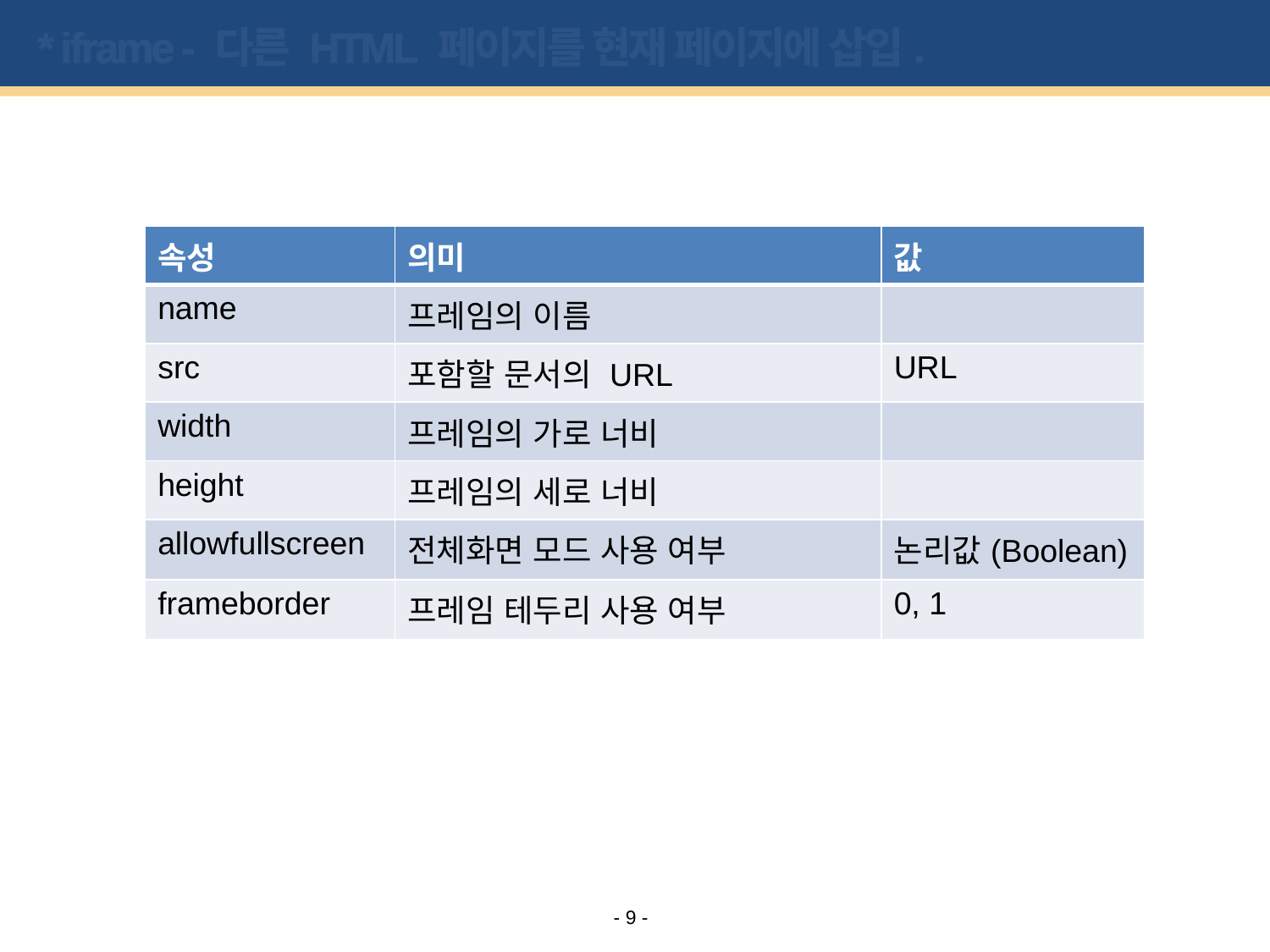

# * iframe - 다른 HTML 페이지를 현재 페이지에 삽입.
| 속성 | 의미 | 값 |
| --- | --- | --- |
| name | 프레임의 이름 |  |
| src | 포함할 문서의 URL | URL |
| width | 프레임의 가로 너비 |  |
| height | 프레임의 세로 너비 |  |
| allowfullscreen | 전체화면 모드 사용 여부 | 논리값(Boolean) |
| frameborder | 프레임 테두리 사용 여부 | 0, 1 |